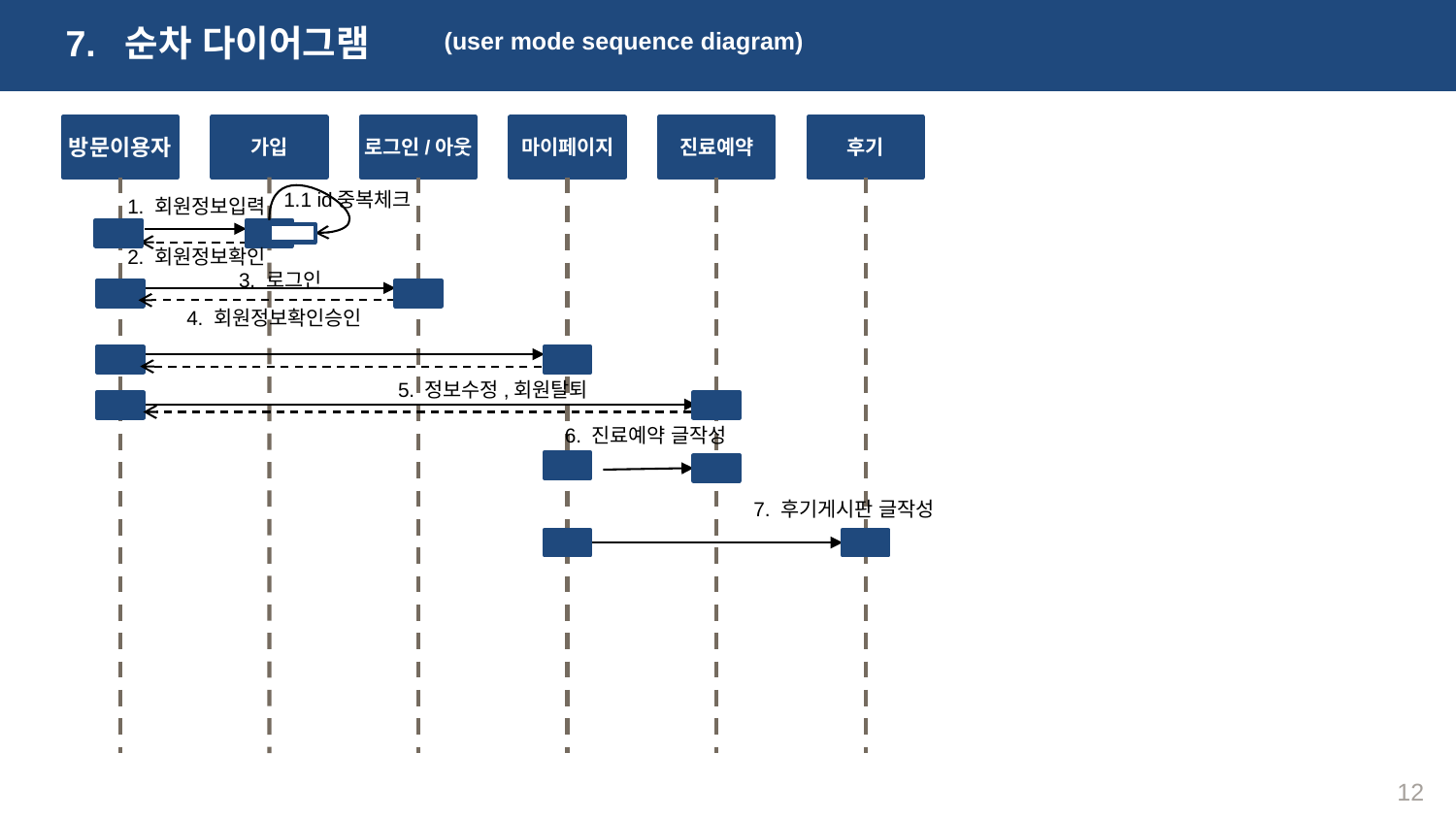

7.  순차 다이어그램
(user mode sequence diagram)
방문이용자
가입
로그인/아웃
마이페이지
진료예약
후기
1.1 id중복체크
1. 회원정보입력

2. 회원정보확인
3. 로그인

4. 회원정보확인승인

5. 정보수정,회원탈퇴

6. 진료예약 글작성

7. 후기게시판 글작성

12